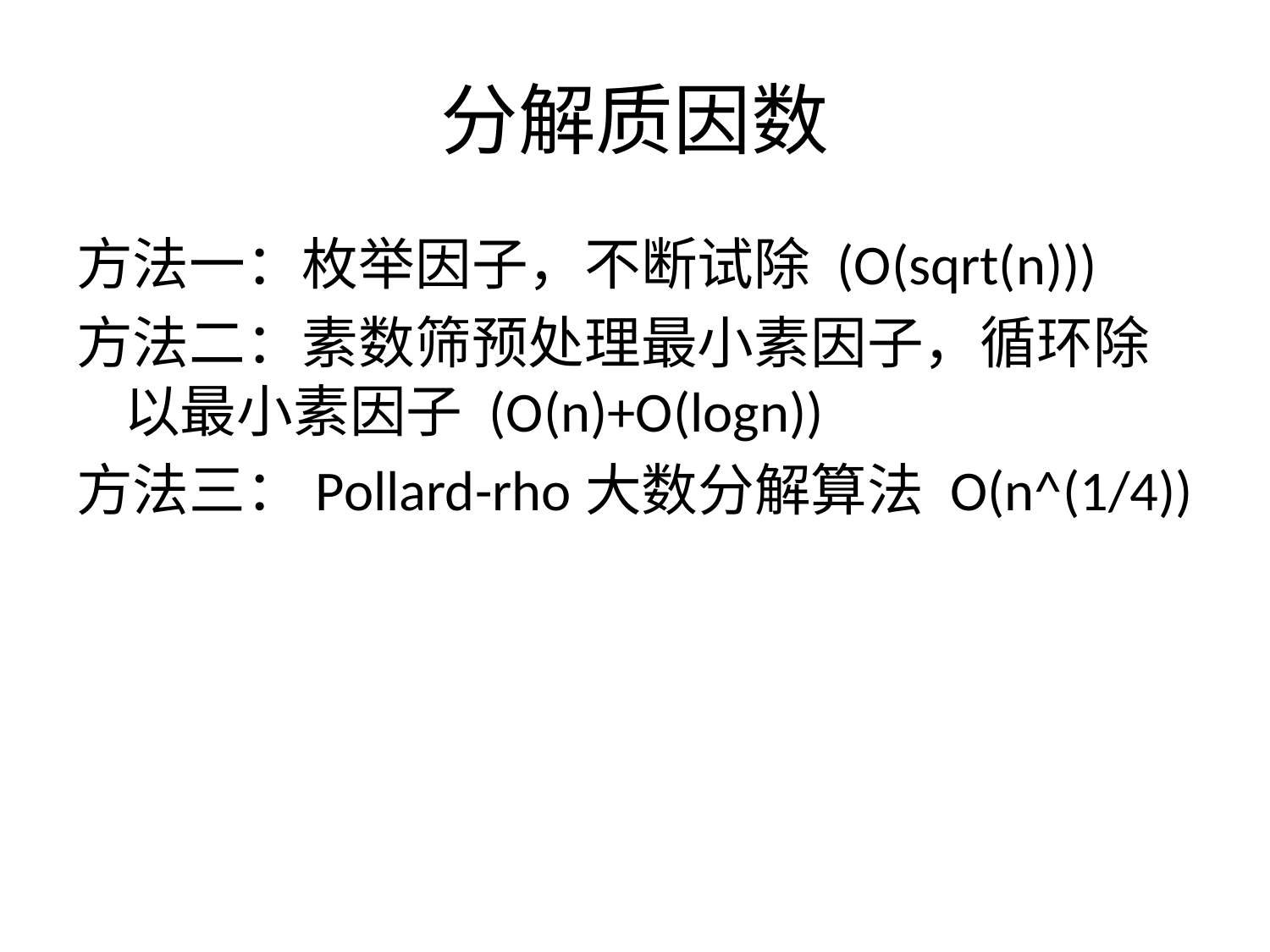

# 分解质因数
方法一：枚举因子，不断试除 (O(sqrt(n)))
方法二：素数筛预处理最小素因子，循环除以最小素因子 (O(n)+O(logn))
方法三：Pollard-rho大数分解算法 O(n^(1/4))